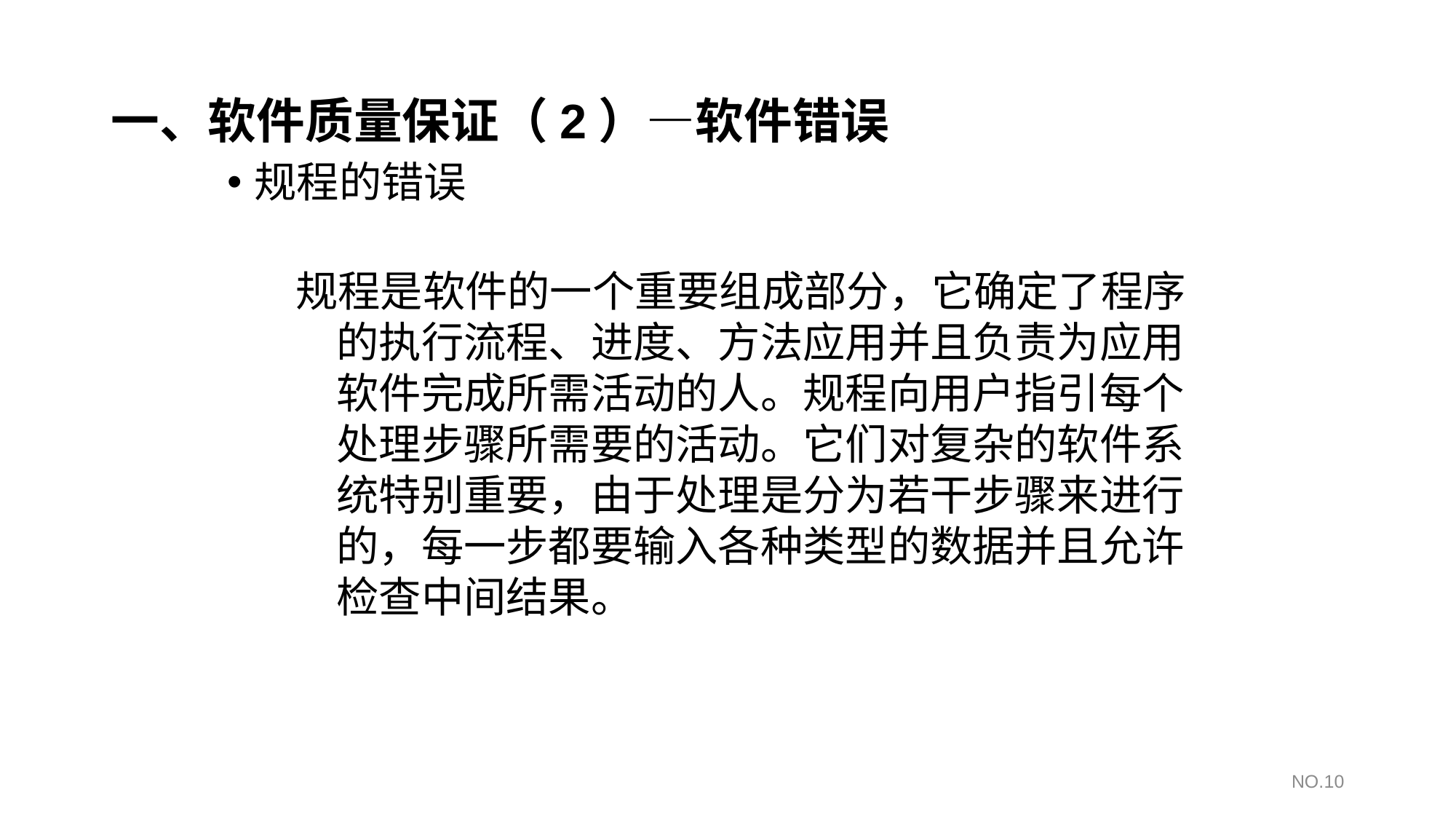

# 一、软件质量保证（2）—软件错误
规程的错误
规程是软件的一个重要组成部分，它确定了程序的执行流程、进度、方法应用并且负责为应用软件完成所需活动的人。规程向用户指引每个处理步骤所需要的活动。它们对复杂的软件系统特别重要，由于处理是分为若干步骤来进行的，每一步都要输入各种类型的数据并且允许检查中间结果。
NO.10